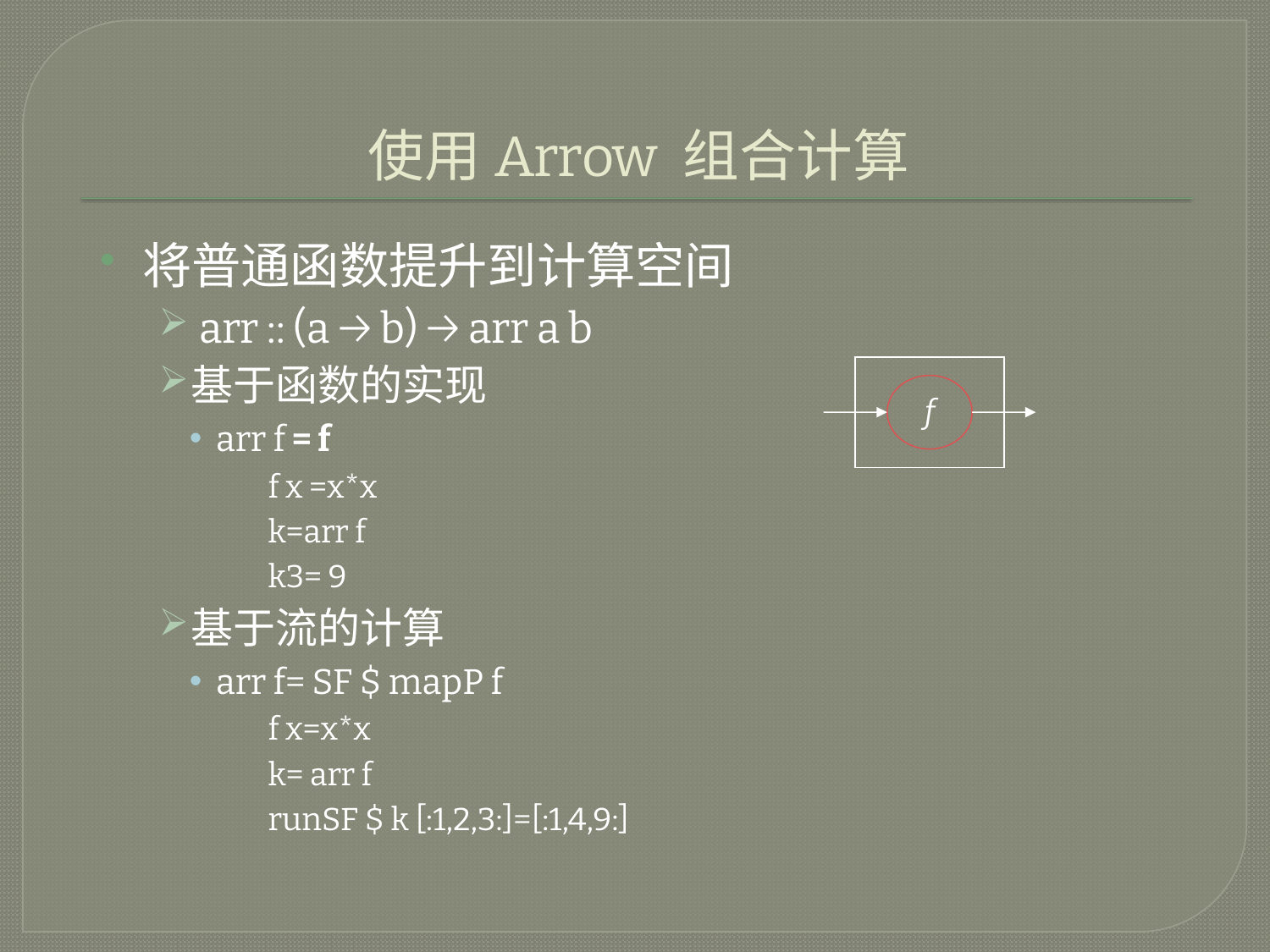

# 使用Arrow 组合计算
将普通函数提升到计算空间
 arr :: (a → b) → arr a b
基于函数的实现
arr f = f
f x =x*x
k=arr f
k3= 9
基于流的计算
arr f= SF $ mapP f
f x=x*x
k= arr f
runSF $ k [:1,2,3:]=[:1,4,9:]

f